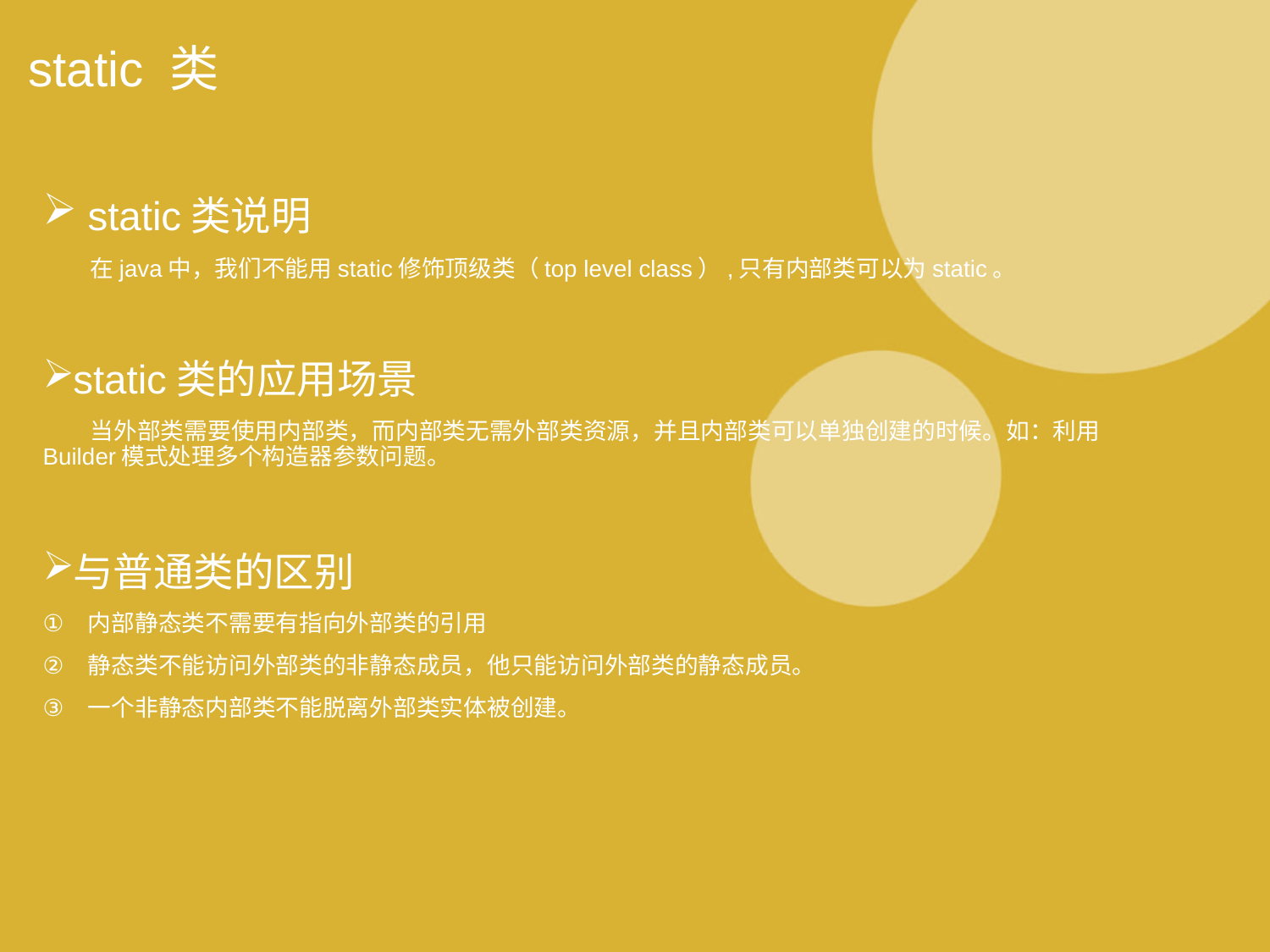

# static 类
 static类说明
        在java中，我们不能用static修饰顶级类（top level class）,只有内部类可以为static。

static类的应用场景
        当外部类需要使用内部类，而内部类无需外部类资源，并且内部类可以单独创建的时候。如：利用Builder模式处理多个构造器参数问题。

与普通类的区别
内部静态类不需要有指向外部类的引用
静态类不能访问外部类的非静态成员，他只能访问外部类的静态成员。
一个非静态内部类不能脱离外部类实体被创建。